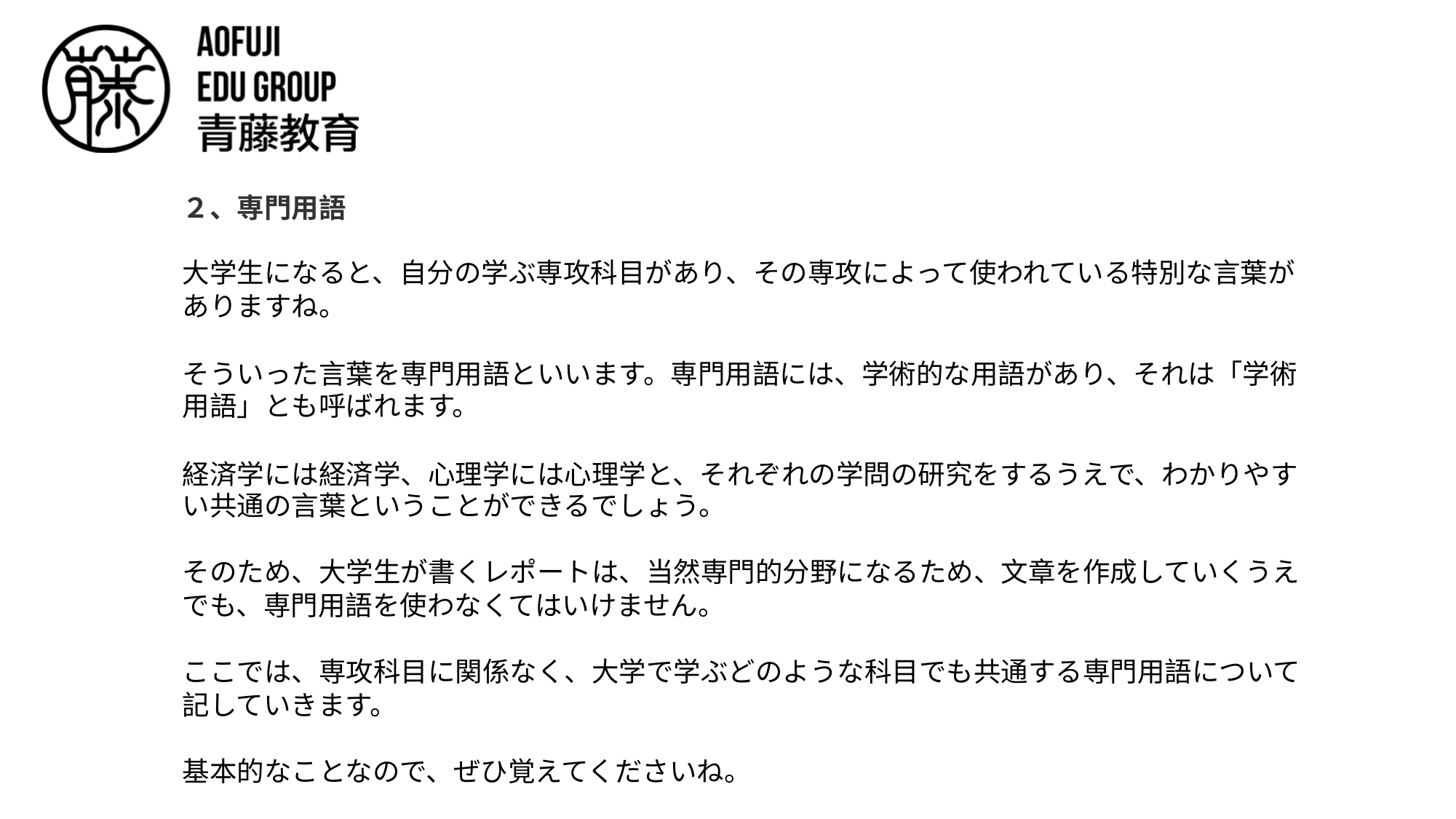

２、専門用語
大学生になると、自分の学ぶ専攻科目があり、その専攻によって使われている特別な言葉が ありますね。

そういった言葉を専門用語といいます。専門用語には、学術的な用語があり、それは「学術 用語」とも呼ばれます。

経済学には経済学、心理学には心理学と、それぞれの学問の研究をするうえで、わかりやす い共通の言葉ということができるでしょう。

そのため、大学生が書くレポートは、当然専門的分野になるため、文章を作成していくうえ でも、専門用語を使わなくてはいけません。

ここでは、専攻科目に関係なく、大学で学ぶどのような科目でも共通する専門用語について 記していきます。

基本的なことなので、ぜひ覚えてくださいね。